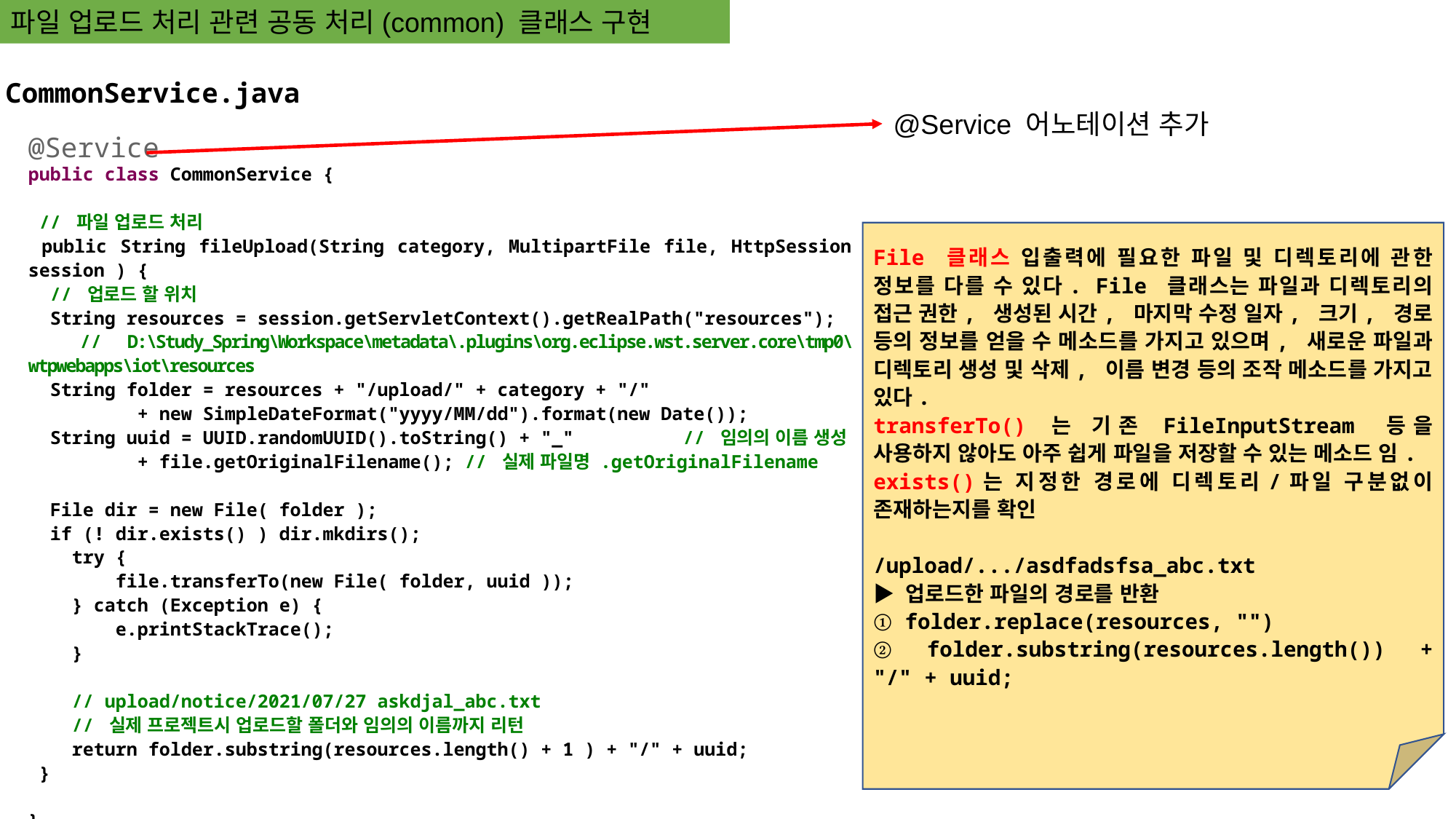

파일 업로드 처리 관련 공동 처리(common) 클래스 구현
CommonService.java
@Service 어노테이션 추가
@Service
public class CommonService {

 // 파일 업로드 처리
 public String fileUpload(String category, MultipartFile file, HttpSession session ) {
  // 업로드 할 위치
  String resources = session.getServletContext().getRealPath("resources");
  // D:\Study_Spring\Workspace\metadata\.plugins\org.eclipse.wst.server.core\tmp0\wtpwebapps\iot\resources
  String folder = resources + "/upload/" + category + "/"
	+ new SimpleDateFormat("yyyy/MM/dd").format(new Date());
  String uuid = UUID.randomUUID().toString() + "_" 	// 임의의 이름 생성
	+ file.getOriginalFilename();	// 실제 파일명 .getOriginalFilename

  File dir = new File( folder );
  if (! dir.exists() ) dir.mkdirs();
    try {
        file.transferTo(new File( folder, uuid ));
    } catch (Exception e) {
        e.printStackTrace();
    }

    // upload/notice/2021/07/27 askdjal_abc.txt
    // 실제 프로젝트시 업로드할 폴더와 임의의 이름까지 리턴
    return folder.substring(resources.length() + 1 ) + "/" + uuid;
 }

}
File 클래스 입출력에 필요한 파일 및 디렉토리에 관한 정보를 다를 수 있다. File 클래스는 파일과 디렉토리의 접근 권한, 생성된 시간, 마지막 수정 일자, 크기, 경로 등의 정보를 얻을 수 메소드를 가지고 있으며, 새로운 파일과 디렉토리 생성 및 삭제, 이름 변경 등의 조작 메소드를 가지고 있다.
transferTo() 는 기존 FileInputStream 등을 사용하지 않아도 아주 쉽게 파일을 저장할 수 있는 메소드 임.
exists()는 지정한 경로에 디렉토리/파일 구분없이 존재하는지를 확인

/upload/.../asdfadsfsa_abc.txt
▶ 업로드한 파일의 경로를 반환
① folder.replace(resources, "")
② folder.substring(resources.length()) + "/" + uuid;